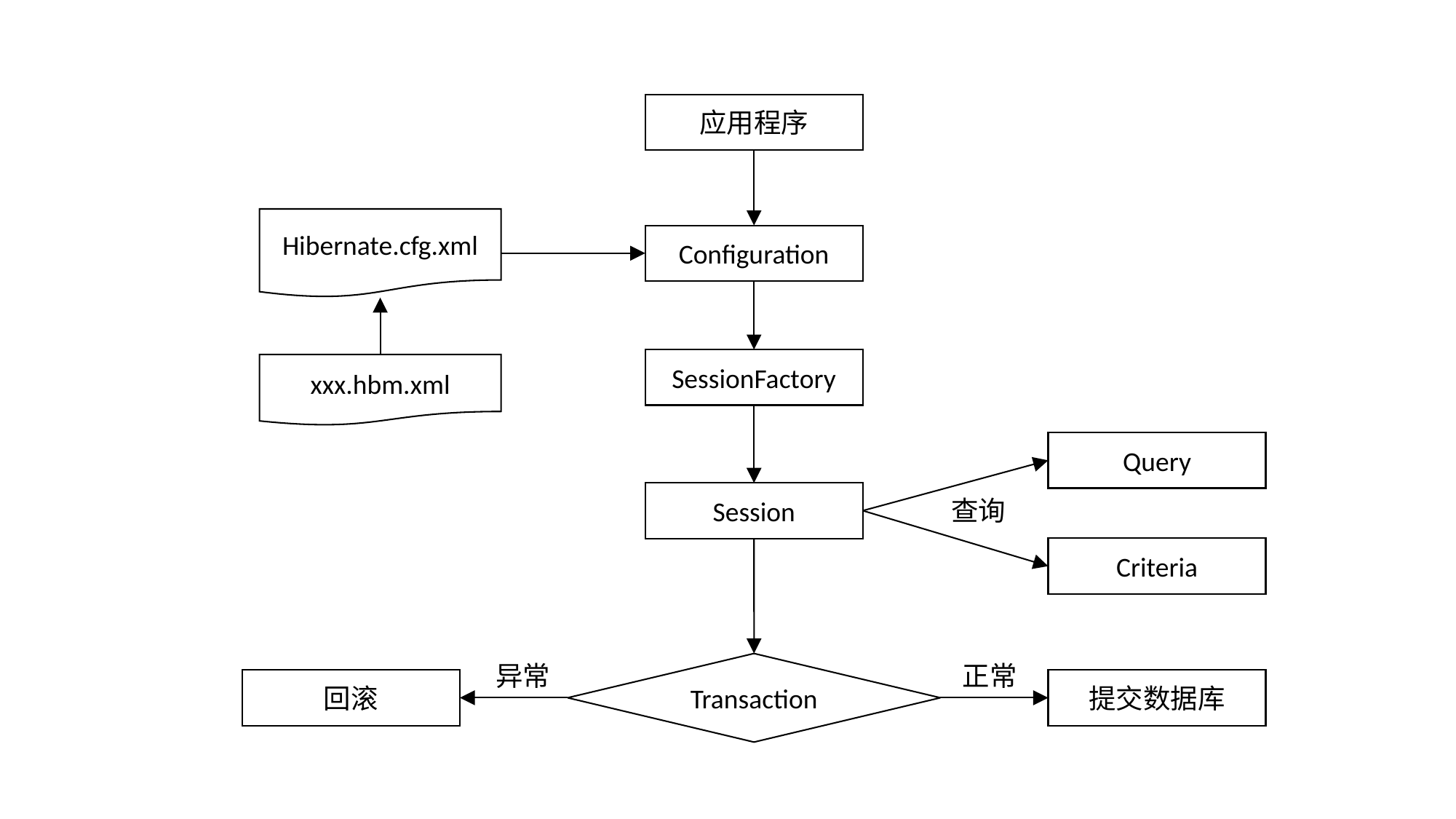

应用程序
Hibernate.cfg.xml
Configuration
SessionFactory
xxx.hbm.xml
Query
Session
查询
Criteria
异常
Transaction
正常
回滚
提交数据库